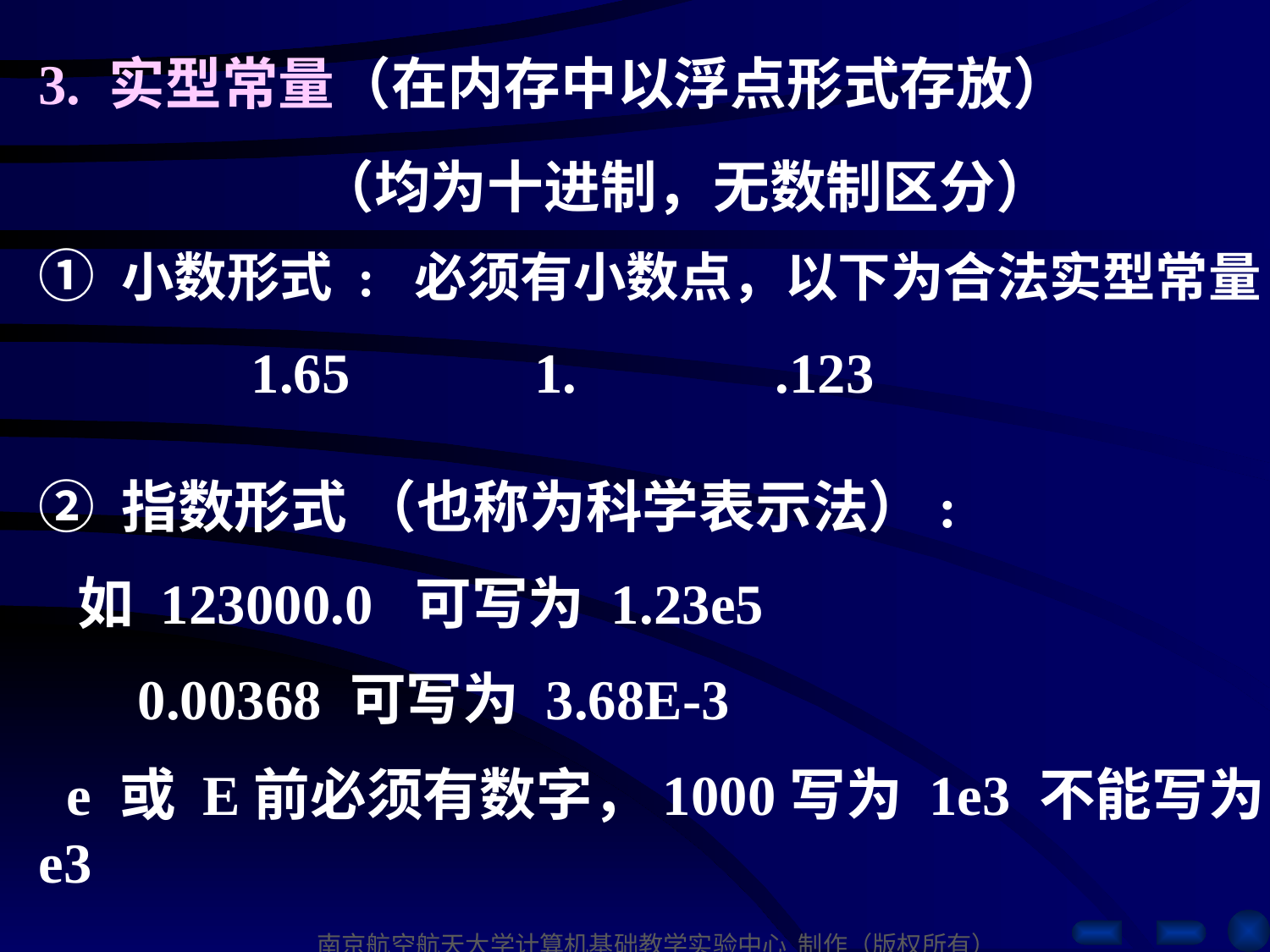

3. 实型常量（在内存中以浮点形式存放）
                       （均为十进制，无数制区分）
① 小数形式 :  必须有小数点，以下为合法实型常量
               1.65             1.              .123
② 指数形式 （也称为科学表示法）:
  如 123000.0  可写为 1.23e5
       0.00368 可写为 3.68E-3
  e 或 E前必须有数字，1000写为 1e3 不能写为 e3